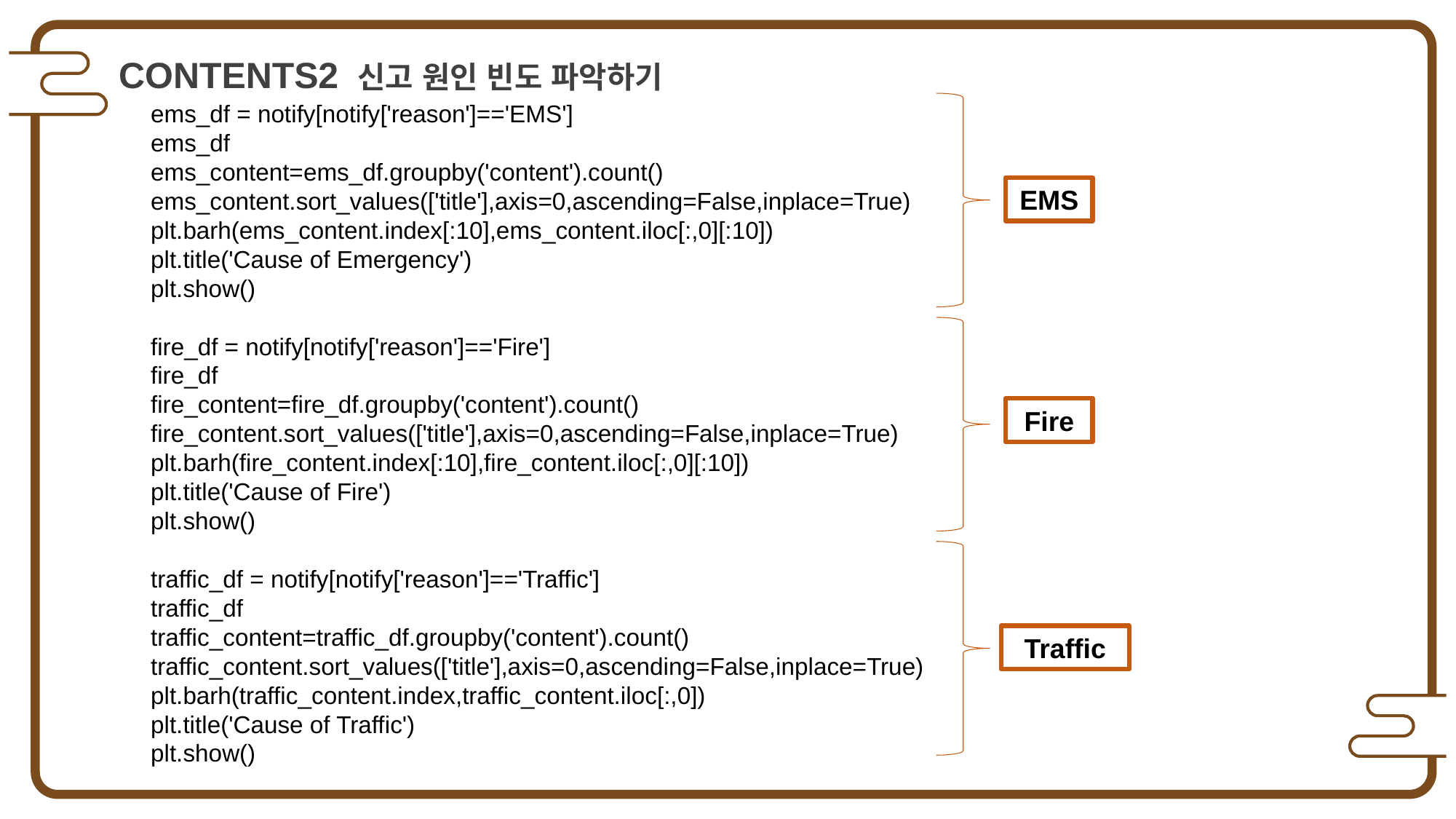

CONTENTS2 신고 원인 빈도 파악하기
ems_df = notify[notify['reason']=='EMS']
ems_df
ems_content=ems_df.groupby('content').count()
ems_content.sort_values(['title'],axis=0,ascending=False,inplace=True)
plt.barh(ems_content.index[:10],ems_content.iloc[:,0][:10])
plt.title('Cause of Emergency')
plt.show()

fire_df = notify[notify['reason']=='Fire']
fire_df
fire_content=fire_df.groupby('content').count()
fire_content.sort_values(['title'],axis=0,ascending=False,inplace=True)
plt.barh(fire_content.index[:10],fire_content.iloc[:,0][:10])
plt.title('Cause of Fire')
plt.show()

traffic_df = notify[notify['reason']=='Traffic']
traffic_df
traffic_content=traffic_df.groupby('content').count()
traffic_content.sort_values(['title'],axis=0,ascending=False,inplace=True)
plt.barh(traffic_content.index,traffic_content.iloc[:,0])
plt.title('Cause of Traffic')
plt.show()

EMS

Fire

Traffic